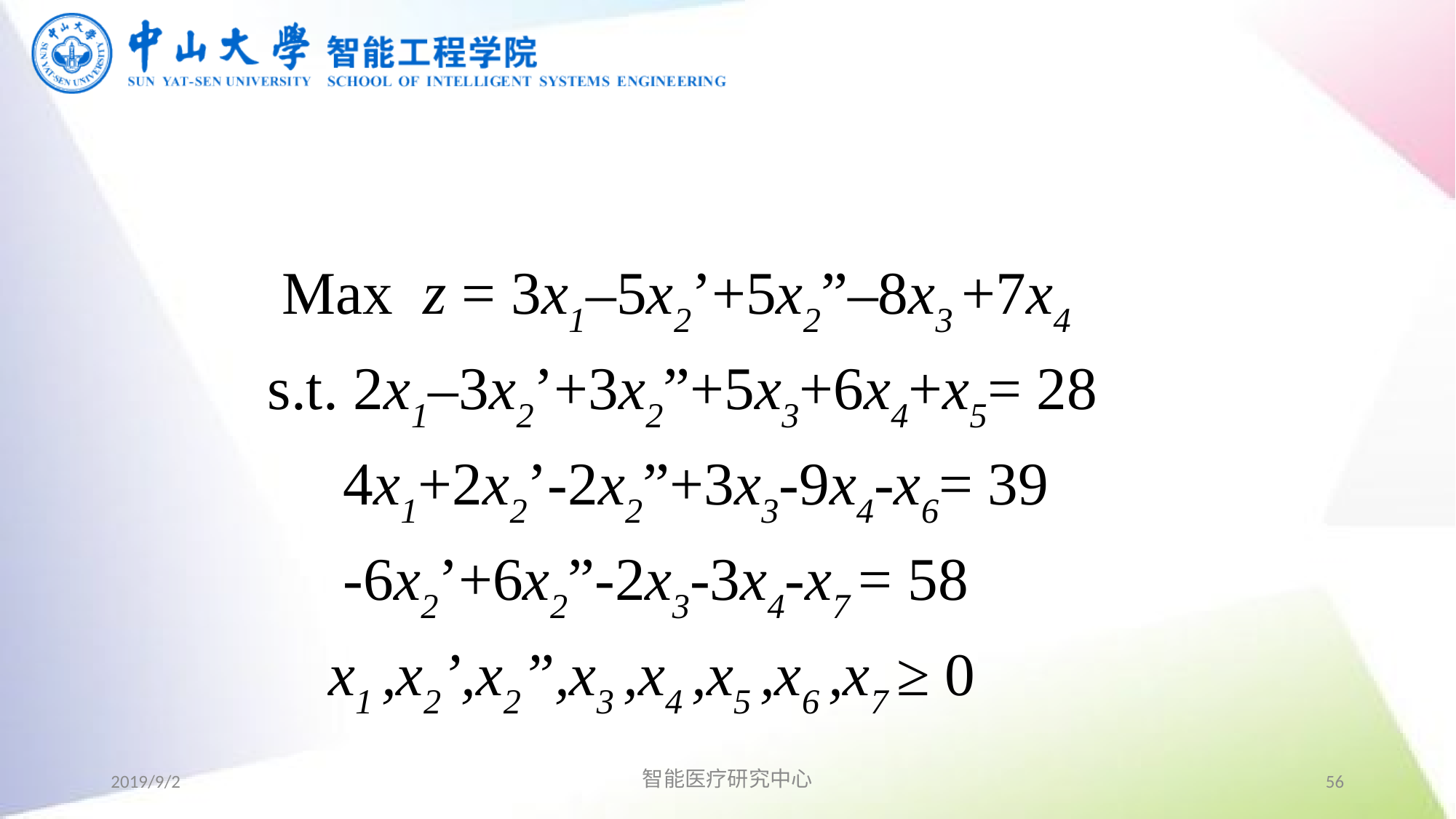

#

 Max  z = 3x1–5x2’+5x2”–8x3 +7x4
 s.t. 2x1–3x2’+3x2”+5x3+6x4+x5= 28
      4x1+2x2’-2x2”+3x3-9x4-x6= 39
      -6x2’+6x2”-2x3-3x4-x7 = 58
     x1 ,x2’,x2”,x3 ,x4 ,x5 ,x6 ,x7 ≥ 0
2019/9/2
智能医疗研究中心
56